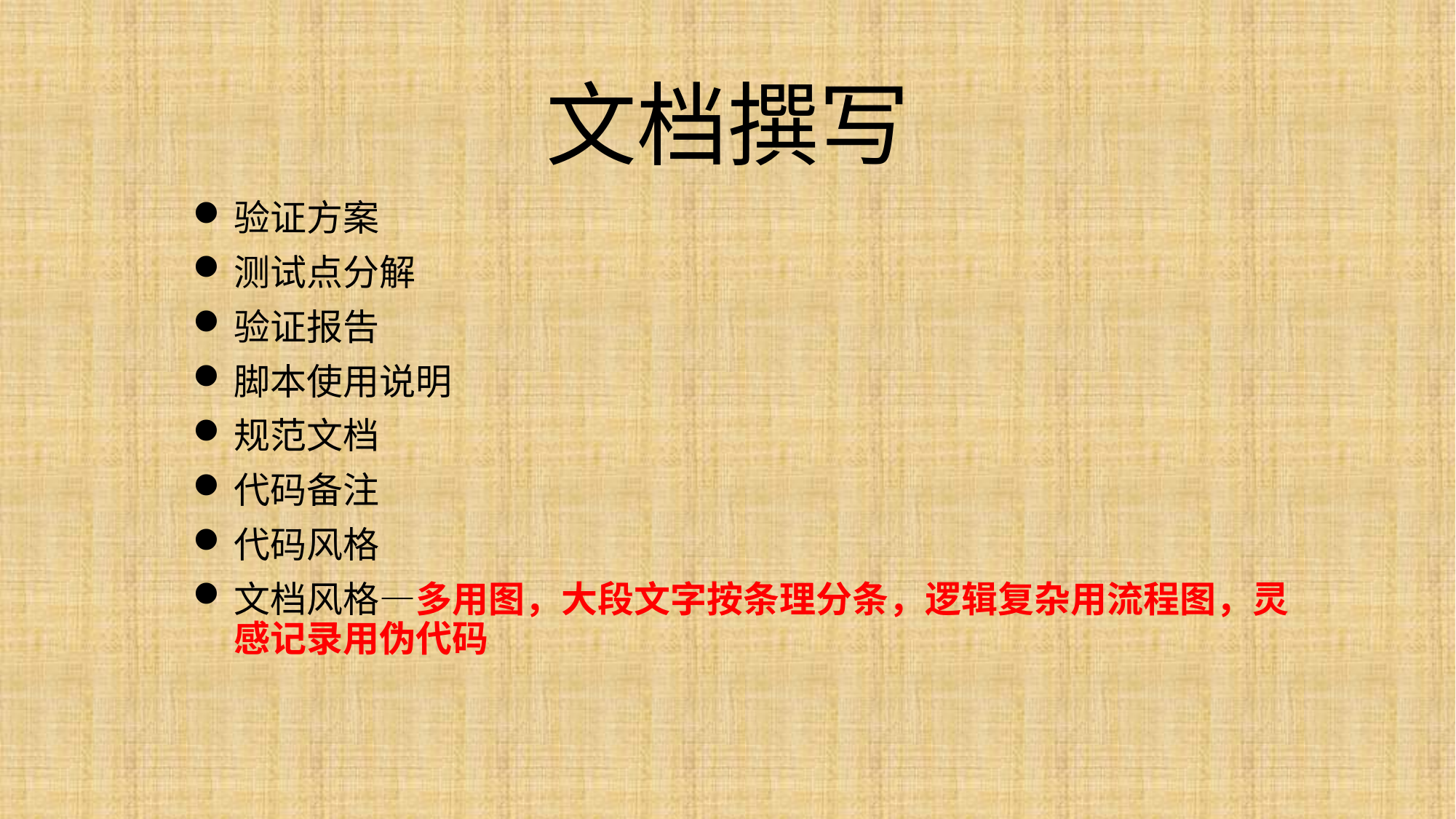

# 文档撰写
验证方案
测试点分解
验证报告
脚本使用说明
规范文档
代码备注
代码风格
文档风格—多用图，大段文字按条理分条，逻辑复杂用流程图，灵感记录用伪代码